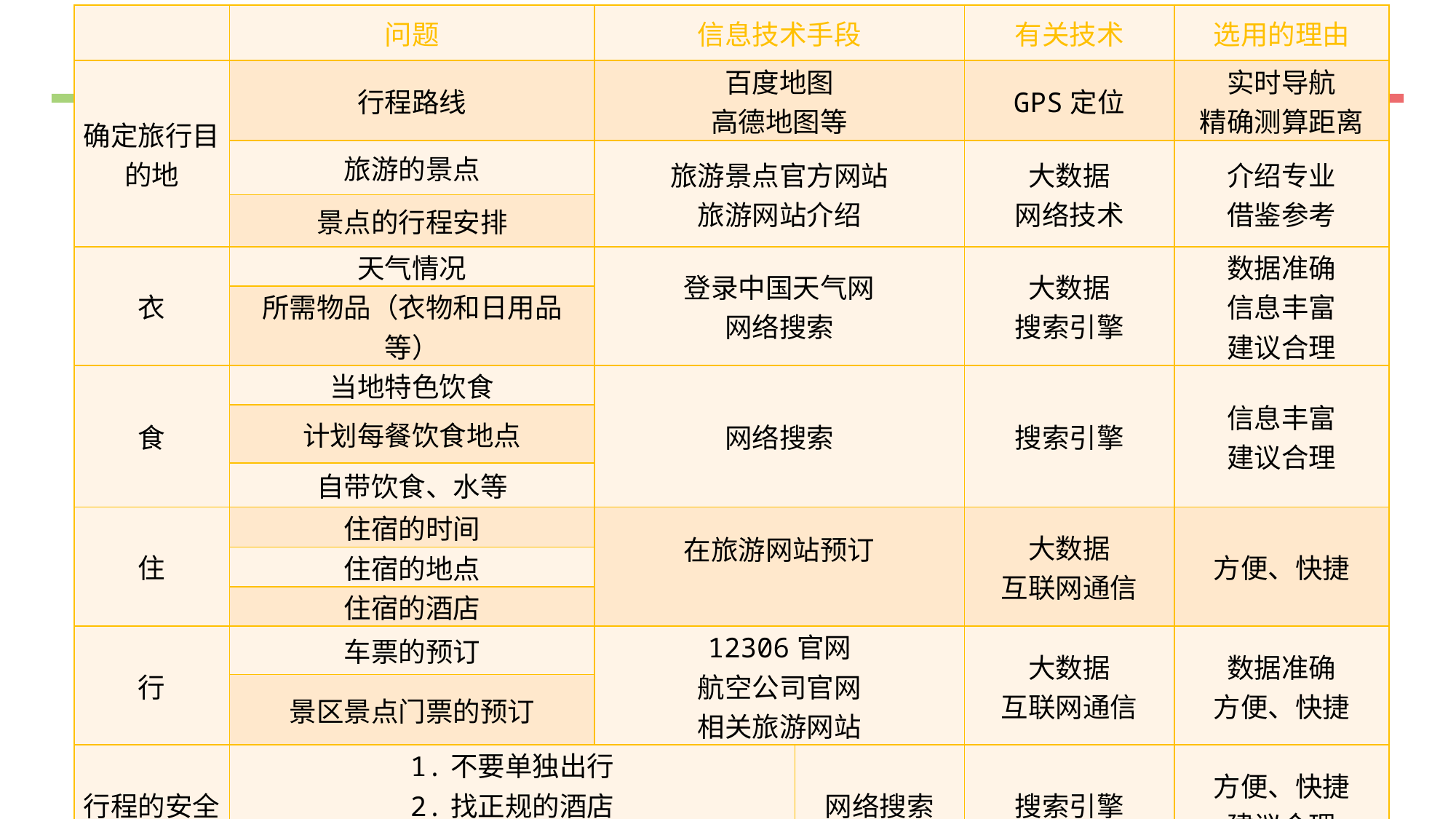

|  | 问题 | 信息技术手段 |  | 有关技术 | 选用的理由 |
| --- | --- | --- | --- | --- | --- |
| 确定旅行目的地 | 行程路线 | 百度地图 高德地图等 |  | GPS定位 | 实时导航 精确测算距离 |
|  | 旅游的景点 | 旅游景点官方网站 旅游网站介绍 |  | 大数据 网络技术 | 介绍专业 借鉴参考 |
|  | 景点的行程安排 |  |  |  |  |
| 衣 | 天气情况 | 登录中国天气网 网络搜索 |  | 大数据 搜索引擎 | 数据准确 信息丰富 建议合理 |
|  | 所需物品（衣物和日用品等） |  |  |  |  |
| 食 | 当地特色饮食 | 网络搜索 |  | 搜索引擎 | 信息丰富 建议合理 |
|  | 计划每餐饮食地点 |  |  |  |  |
|  | 自带饮食、水等 |  |  |  |  |
| 住 | 住宿的时间 | 在旅游网站预订 |  | 大数据 互联网通信 | 方便、快捷 |
|  | 住宿的地点 |  |  |  |  |
|  | 住宿的酒店 |  |  |  |  |
| 行 | 车票的预订 | 12306官网 航空公司官网 相关旅游网站 |  | 大数据 互联网通信 | 数据准确 方便、快捷 |
|  | 景区景点门票的预订 |  |  |  |  |
| 行程的安全 | 1.不要单独出行 2.找正规的酒店 3.睡觉前关好门窗，做好检查 |  | 网络搜索 | 搜索引擎 | 方便、快捷 建议合理 |